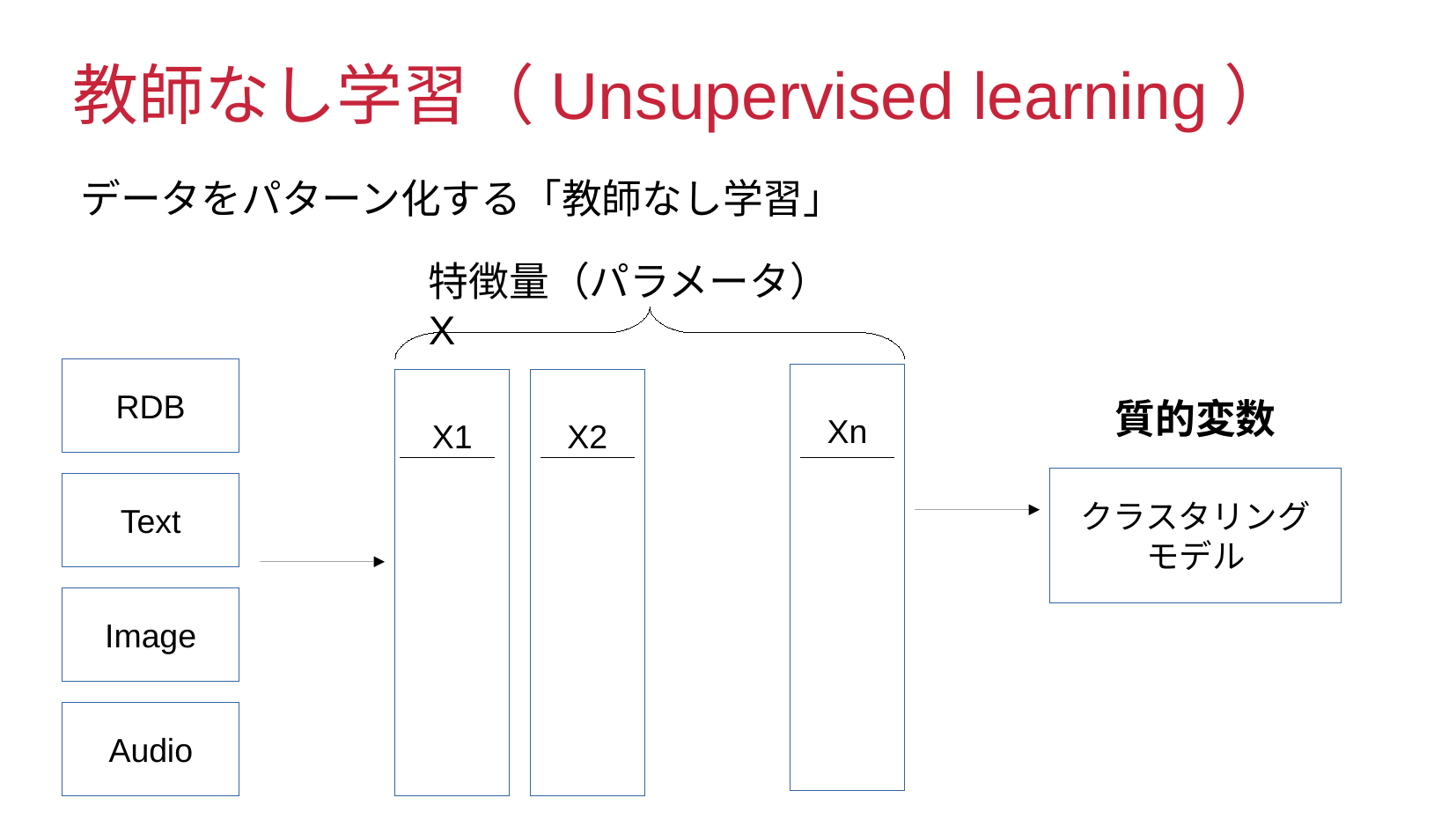

教師なし学習（Unsupervised learning）

データをパターン化する「教師なし学習」
特徴量（パラメータ）X
RDB

Xn

X1

X2
質的変数

クラスタリング
モデル
Text

Image
Audio